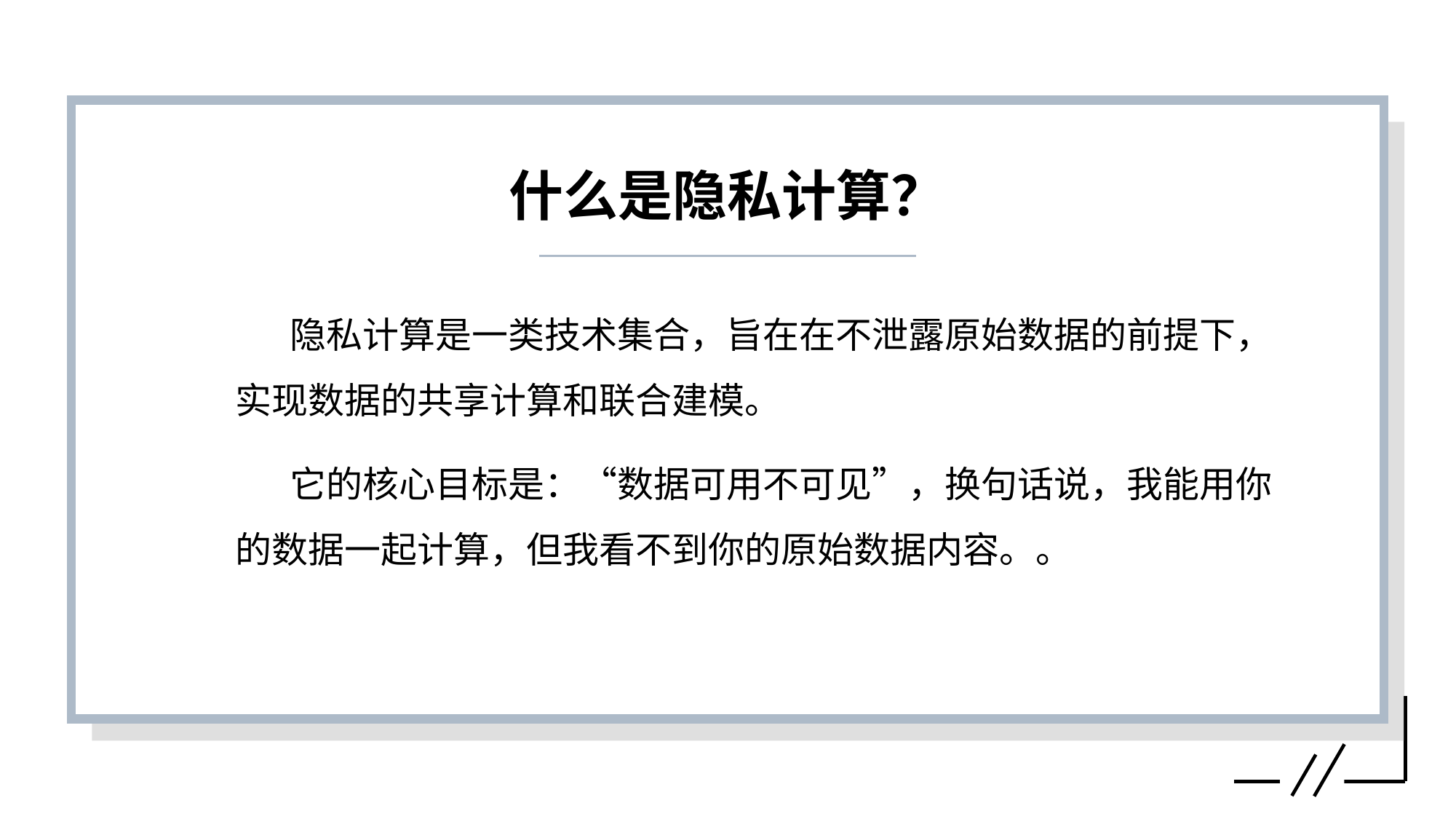

# 什么是隐私计算？
隐私计算是一类技术集合，旨在在不泄露原始数据的前提下，实现数据的共享计算和联合建模。
它的核心目标是：“数据可用不可见”，换句话说，我能用你的数据一起计算，但我看不到你的原始数据内容。。